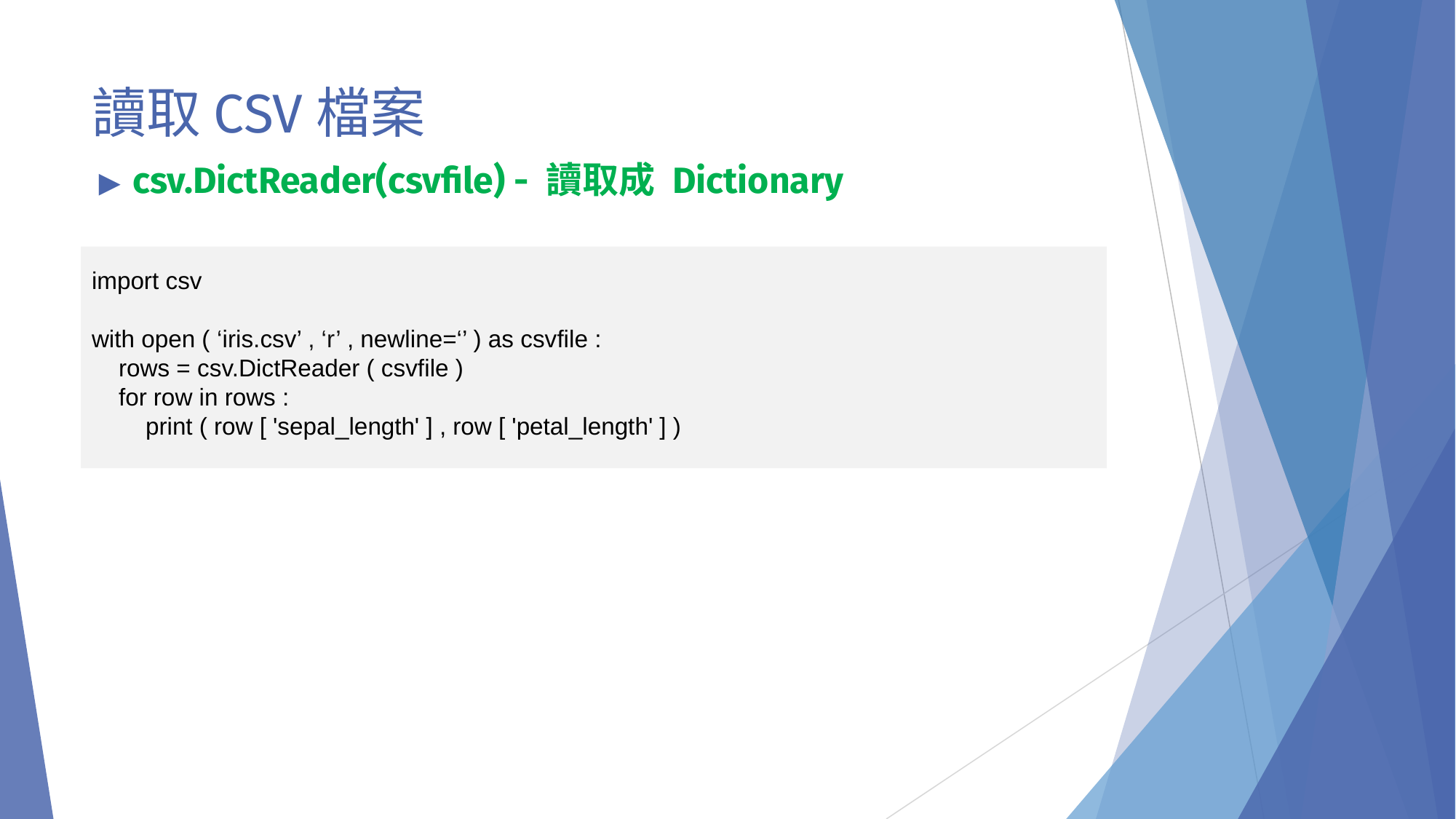

# 讀取CSV檔案
csv.DictReader(csvfile) - 讀取成 Dictionary
import csv

with open ( ‘iris.csv’ , ‘r’ , newline=‘’ ) as csvfile :
    rows = csv.DictReader ( csvfile )
    for row in rows :
        print ( row [ 'sepal_length' ] , row [ 'petal_length' ] )